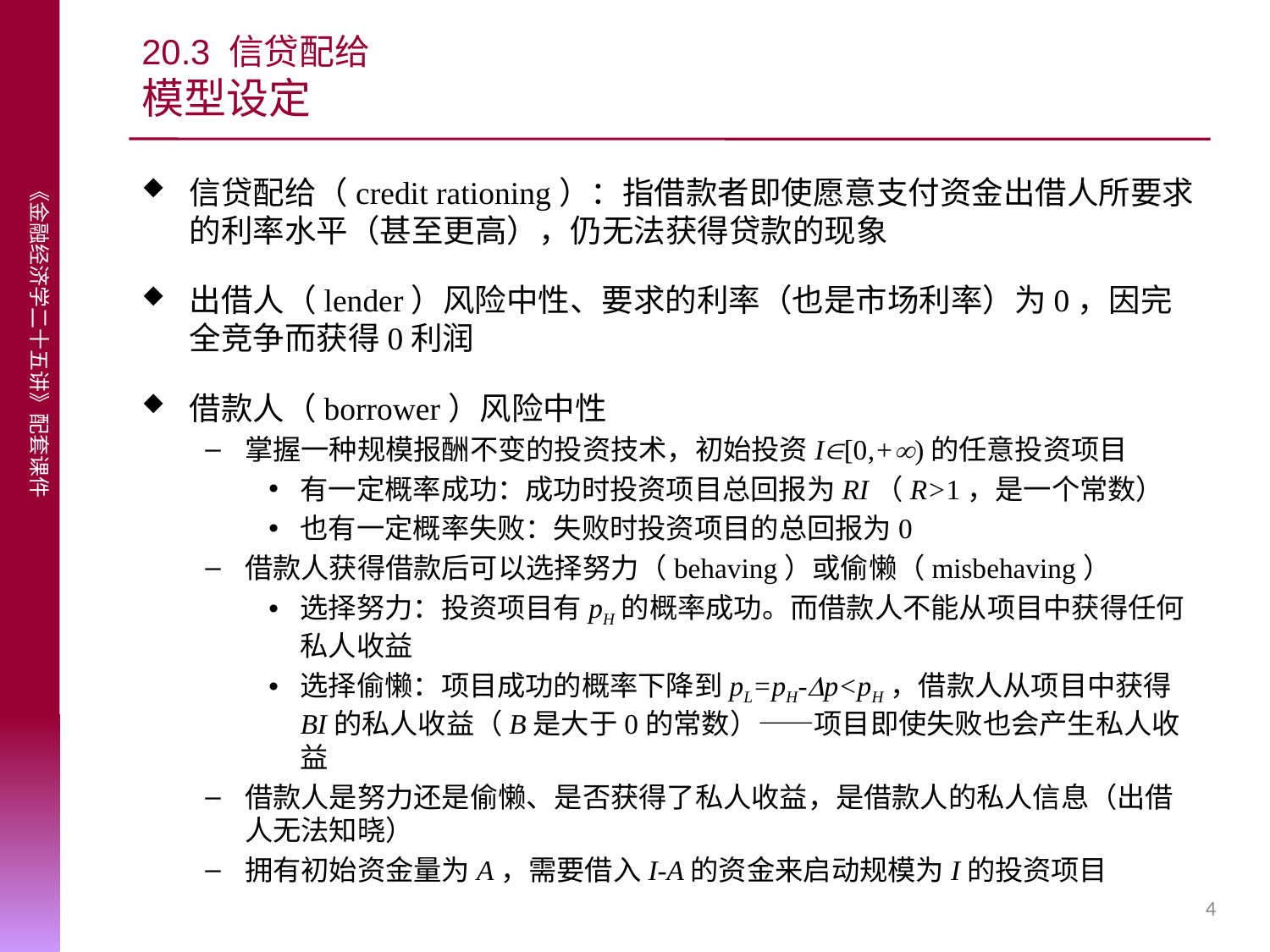

# 20.3 信贷配给 模型设定
信贷配给（credit rationing）：指借款者即使愿意支付资金出借人所要求的利率水平（甚至更高），仍无法获得贷款的现象
出借人（lender）风险中性、要求的利率（也是市场利率）为0，因完全竞争而获得0利润
借款人（borrower）风险中性
掌握一种规模报酬不变的投资技术，初始投资I∈[0,+∞)的任意投资项目
有一定概率成功：成功时投资项目总回报为RI（R>1，是一个常数）
也有一定概率失败：失败时投资项目的总回报为0
借款人获得借款后可以选择努力（behaving）或偷懒（misbehaving）
选择努力：投资项目有pH的概率成功。而借款人不能从项目中获得任何私人收益
选择偷懒：项目成功的概率下降到pL=pH-Δp<pH，借款人从项目中获得BI的私人收益（B是大于0的常数）——项目即使失败也会产生私人收益
借款人是努力还是偷懒、是否获得了私人收益，是借款人的私人信息（出借人无法知晓）
拥有初始资金量为A，需要借入I-A的资金来启动规模为I的投资项目
4